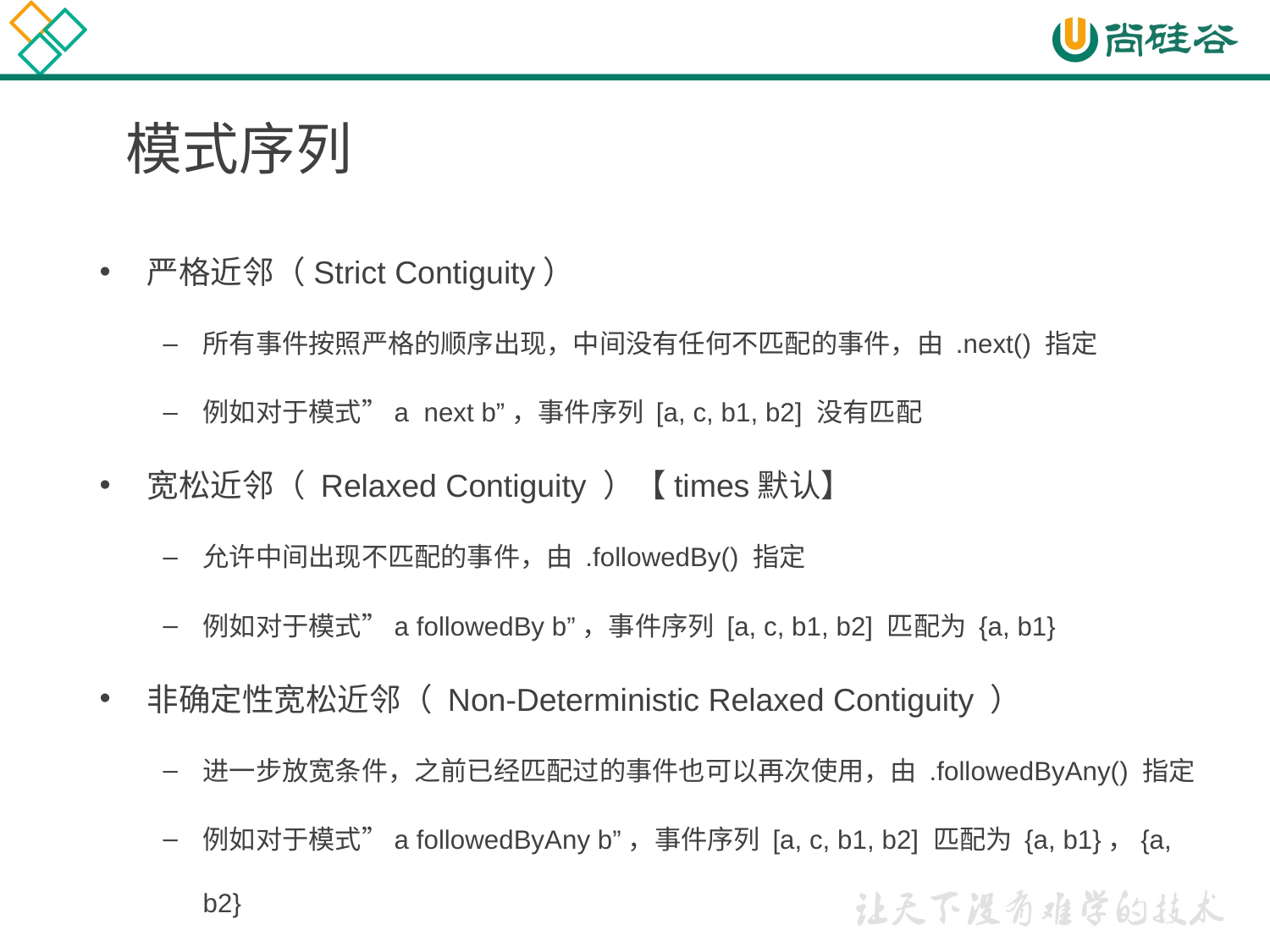

# 模式序列
严格近邻（Strict Contiguity）
所有事件按照严格的顺序出现，中间没有任何不匹配的事件，由 .next() 指定
例如对于模式”a  next b”，事件序列 [a, c, b1, b2] 没有匹配
宽松近邻（ Relaxed Contiguity ）【times默认】
允许中间出现不匹配的事件，由 .followedBy() 指定
例如对于模式”a followedBy b”，事件序列 [a, c, b1, b2] 匹配为 {a, b1}
非确定性宽松近邻（ Non-Deterministic Relaxed Contiguity ）
进一步放宽条件，之前已经匹配过的事件也可以再次使用，由 .followedByAny() 指定
例如对于模式”a followedByAny b”，事件序列 [a, c, b1, b2] 匹配为 {a, b1}，{a, b2}